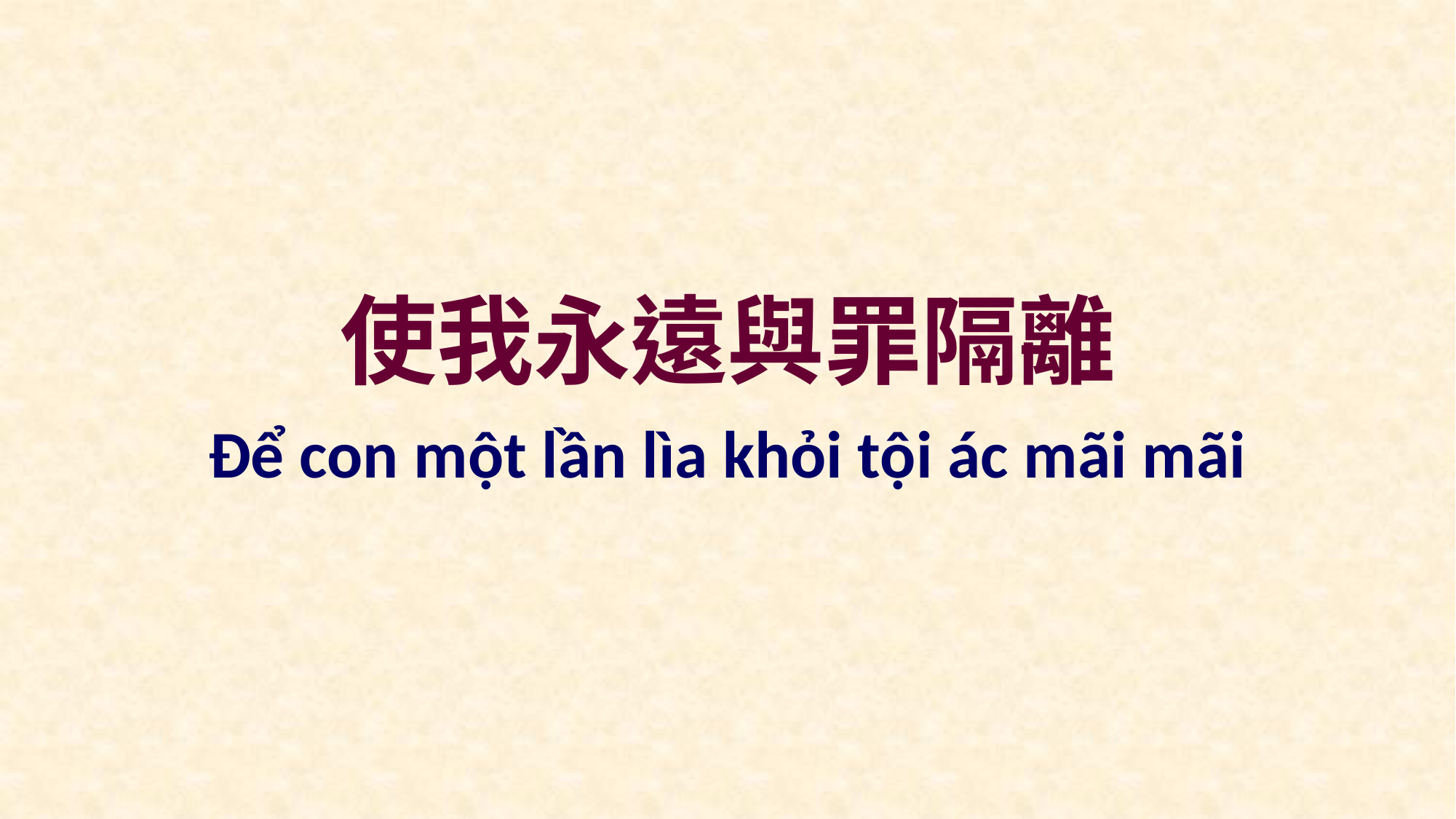

使我永遠與罪隔離
Để con một lần lìa khỏi tội ác mãi mãi